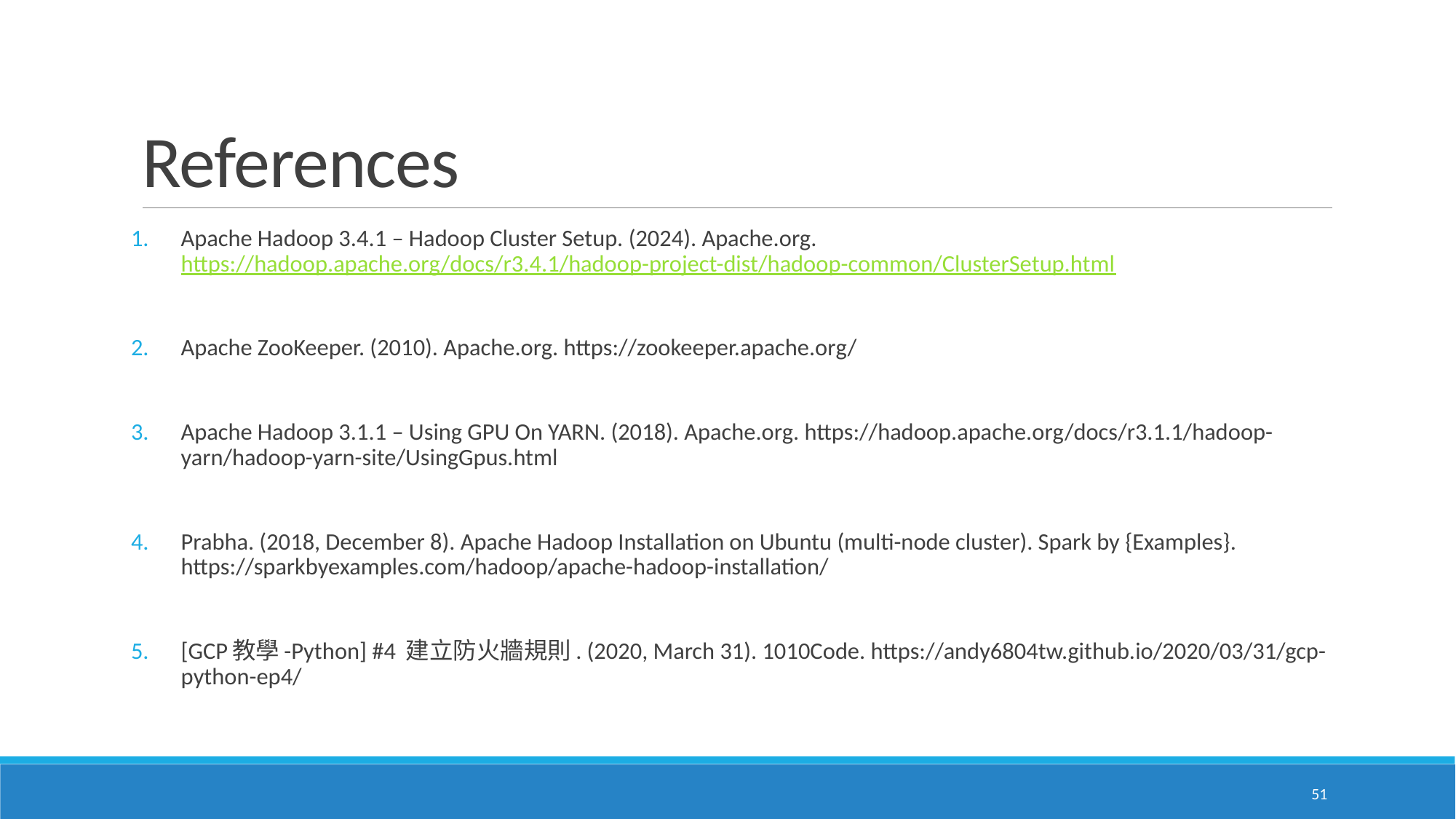

# References
Apache Hadoop 3.4.1 – Hadoop Cluster Setup. (2024). Apache.org. https://hadoop.apache.org/docs/r3.4.1/hadoop-project-dist/hadoop-common/ClusterSetup.html

Apache ZooKeeper. (2010). Apache.org. https://zookeeper.apache.org/

‌Apache Hadoop 3.1.1 – Using GPU On YARN. (2018). Apache.org. https://hadoop.apache.org/docs/r3.1.1/hadoop-yarn/hadoop-yarn-site/UsingGpus.html

‌Prabha. (2018, December 8). Apache Hadoop Installation on Ubuntu (multi-node cluster). Spark by {Examples}. https://sparkbyexamples.com/hadoop/apache-hadoop-installation/

‌[GCP教學-Python] #4 建立防火牆規則. (2020, March 31). 1010Code. https://andy6804tw.github.io/2020/03/31/gcp-python-ep4/
51